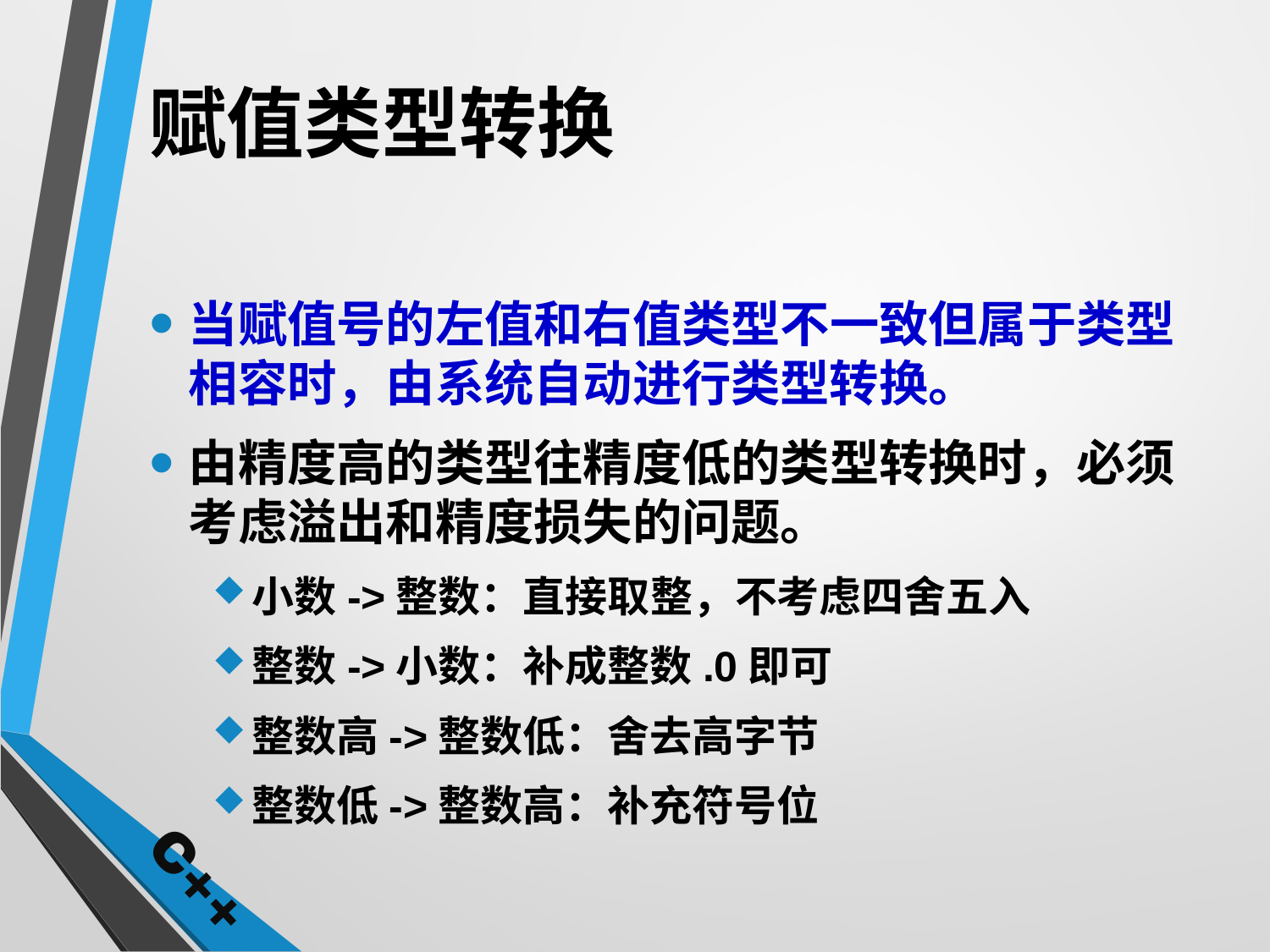

# 赋值类型转换
当赋值号的左值和右值类型不一致但属于类型相容时，由系统自动进行类型转换。
由精度高的类型往精度低的类型转换时，必须考虑溢出和精度损失的问题。
小数->整数：直接取整，不考虑四舍五入
整数->小数：补成整数.0即可
整数高->整数低：舍去高字节
整数低->整数高：补充符号位